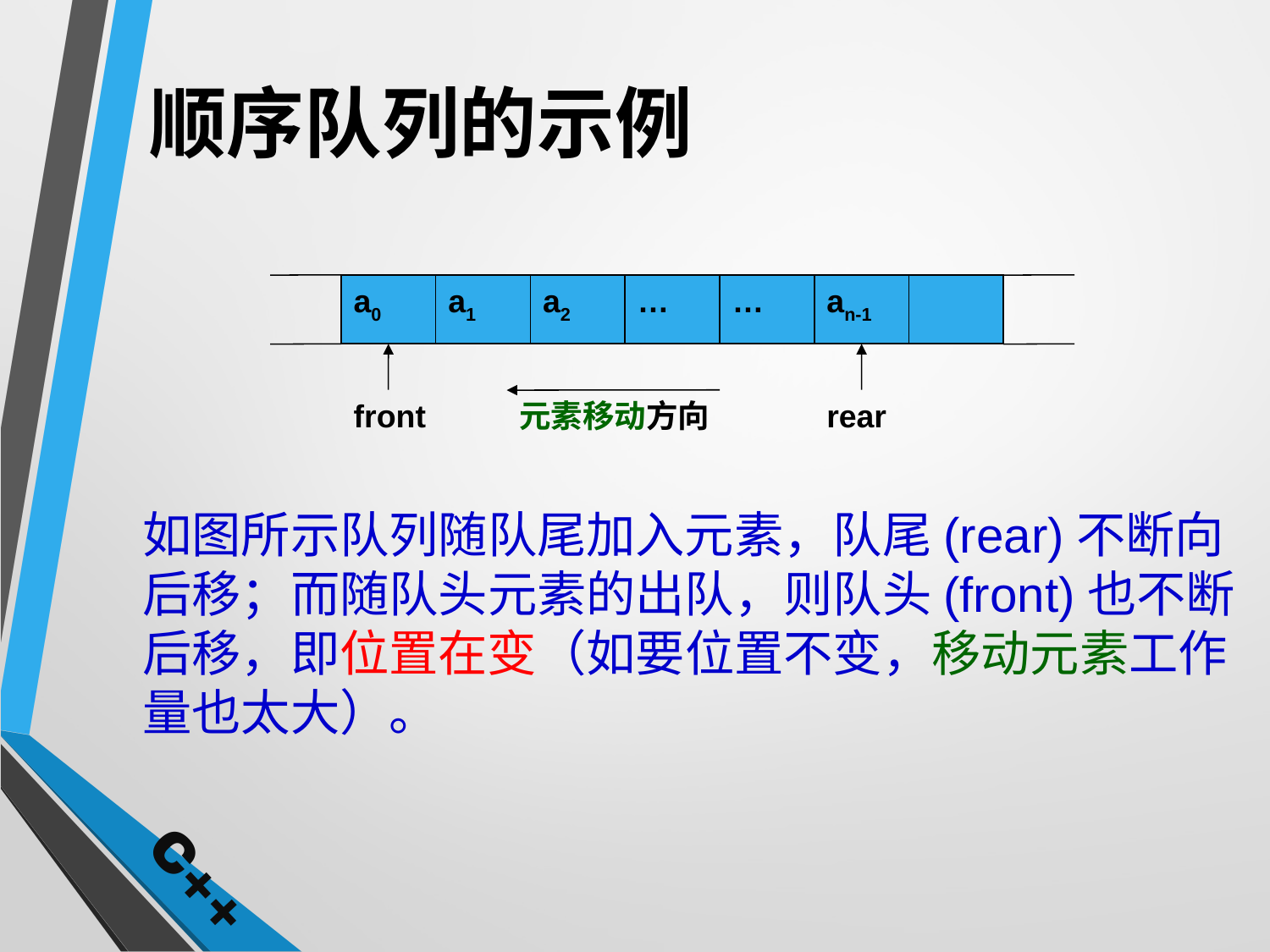

# 顺序队列的示例

a0
a1
a2
…
…
an-1

元素移动方向

rear
front
如图所示队列随队尾加入元素，队尾(rear)不断向后移；而随队头元素的出队，则队头(front)也不断后移，即位置在变（如要位置不变，移动元素工作量也太大）。